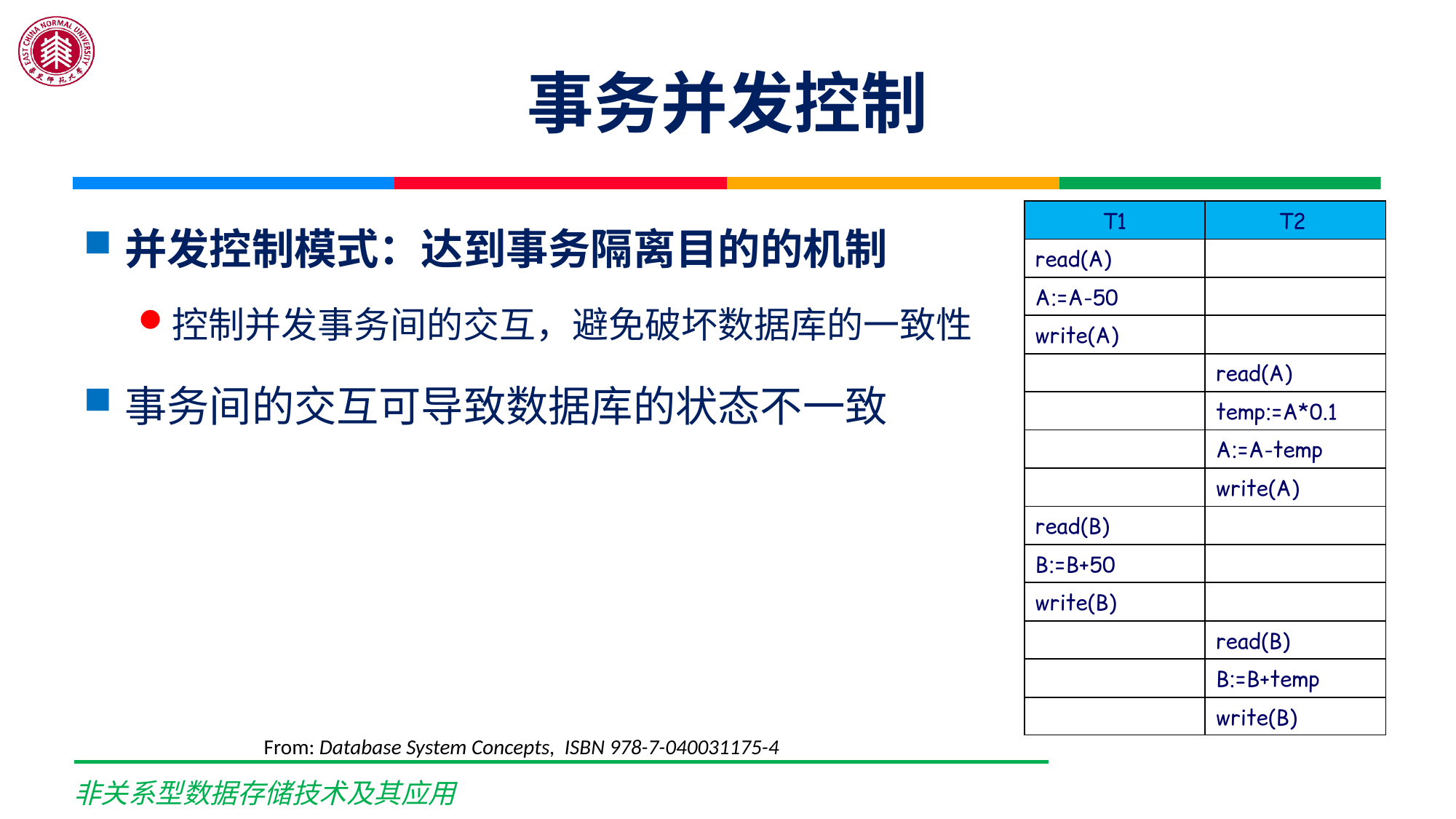

# 事务并发控制
并发控制模式：达到事务隔离目的的机制
控制并发事务间的交互，避免破坏数据库的一致性
事务间的交互可导致数据库的状态不一致
| T1 | T2 |
| --- | --- |
| read(A) |  |
| A:=A-50 |  |
| write(A) |  |
|  | read(A) |
|  | temp:=A\*0.1 |
|  | A:=A-temp |
|  | write(A) |
| read(B) |  |
| B:=B+50 |  |
| write(B) |  |
|  | read(B) |
|  | B:=B+temp |
|  | write(B) |
From: Database System Concepts,  ISBN 978-7-040031175-4